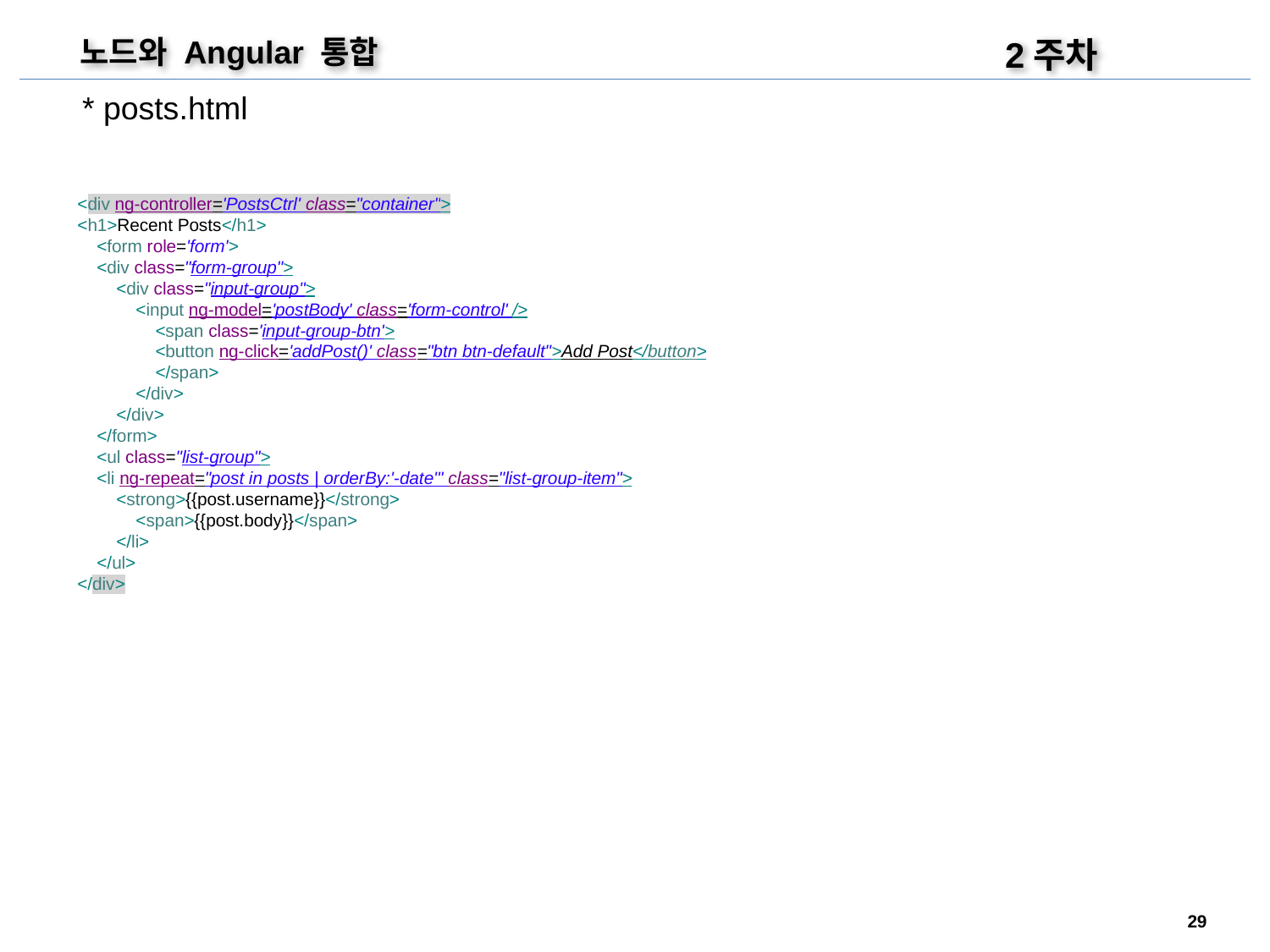

2주차
노드와 Angular 통합
* posts.html
<div ng-controller='PostsCtrl' class="container">
<h1>Recent Posts</h1>
    <form role='form'>
    <div class="form-group">
        <div class="input-group">
            <input ng-model='postBody' class='form-control' />
                <span class='input-group-btn'>
                <button ng-click='addPost()' class="btn btn-default">Add Post</button>
                </span>
            </div>
        </div>
    </form>
    <ul class="list-group">
    <li ng-repeat="post in posts | orderBy:'-date'" class="list-group-item">
        <strong>{{post.username}}</strong>
            <span>{{post.body}}</span>
        </li>
    </ul>
</div>